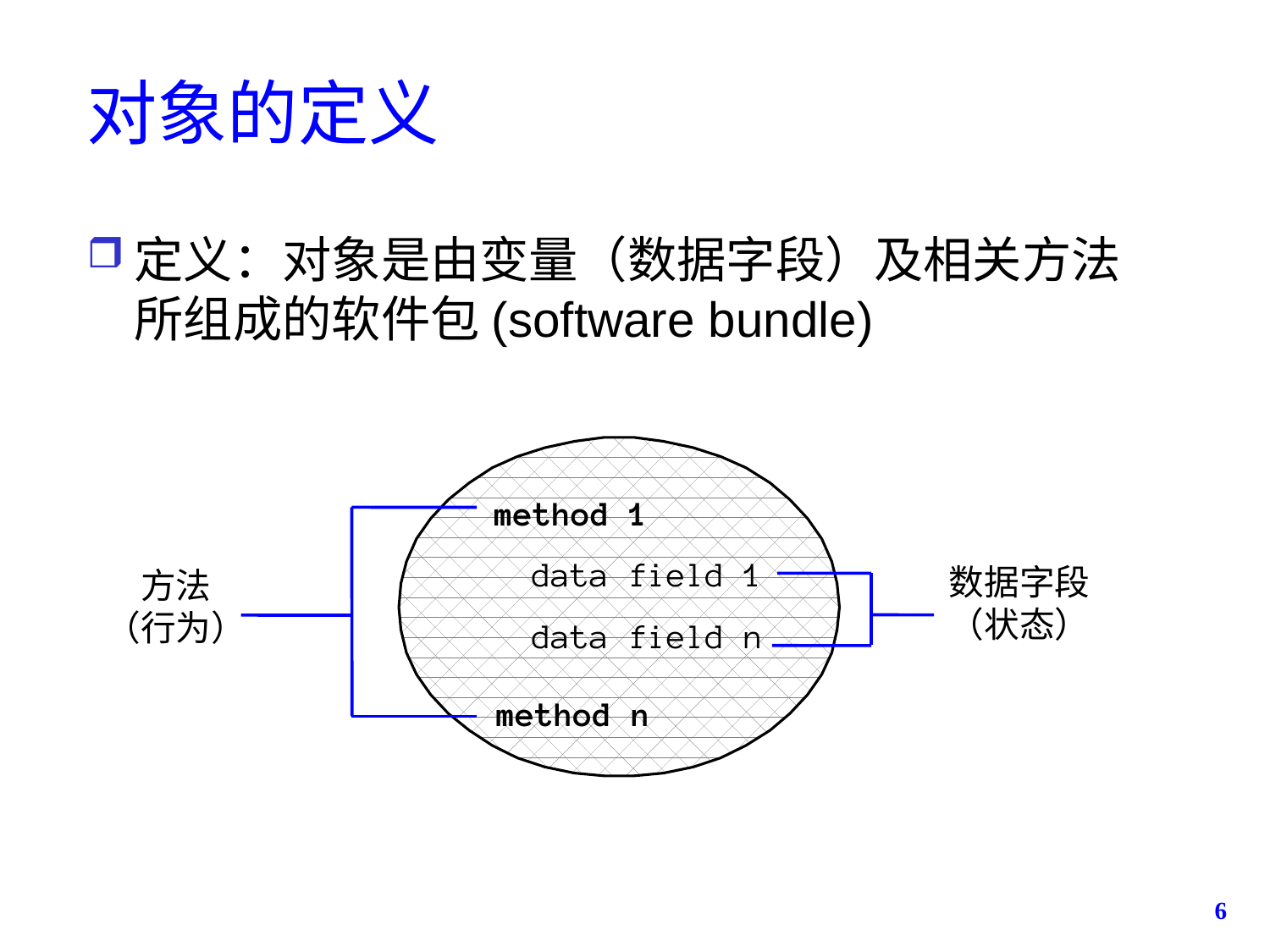

# 对象的定义
定义：对象是由变量（数据字段）及相关方法所组成的软件包(software bundle)

method 1

data field 1
数据字段
（状态）
方法
（行为）

data field n

method n

6